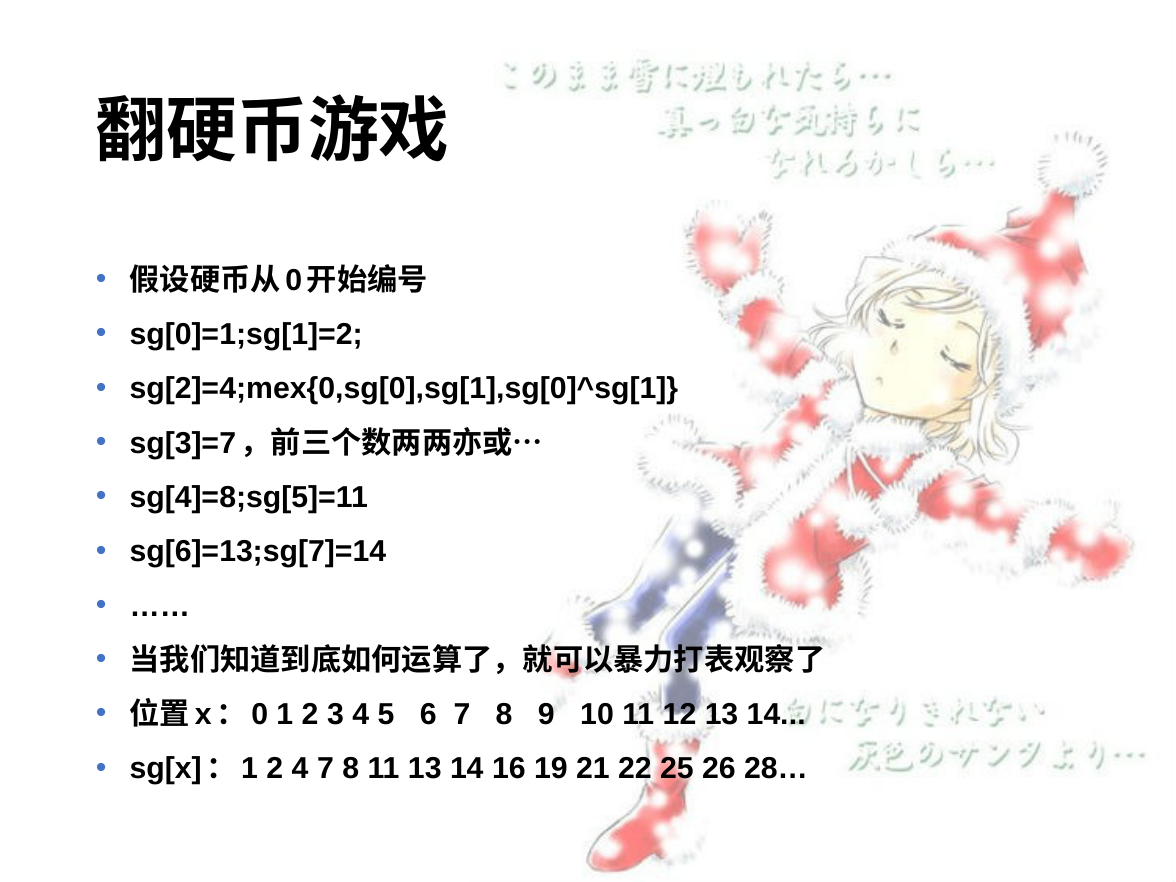

# 翻硬币游戏
假设硬币从0开始编号
sg[0]=1;sg[1]=2;
sg[2]=4;mex{0,sg[0],sg[1],sg[0]^sg[1]}
sg[3]=7，前三个数两两亦或…
sg[4]=8;sg[5]=11
sg[6]=13;sg[7]=14
……
当我们知道到底如何运算了，就可以暴力打表观察了
位置x：0 1 2 3 4 5   6  7   8   9   10 11 12 13 14...
sg[x]：1 2 4 7 8 11 13 14 16 19 21 22 25 26 28…